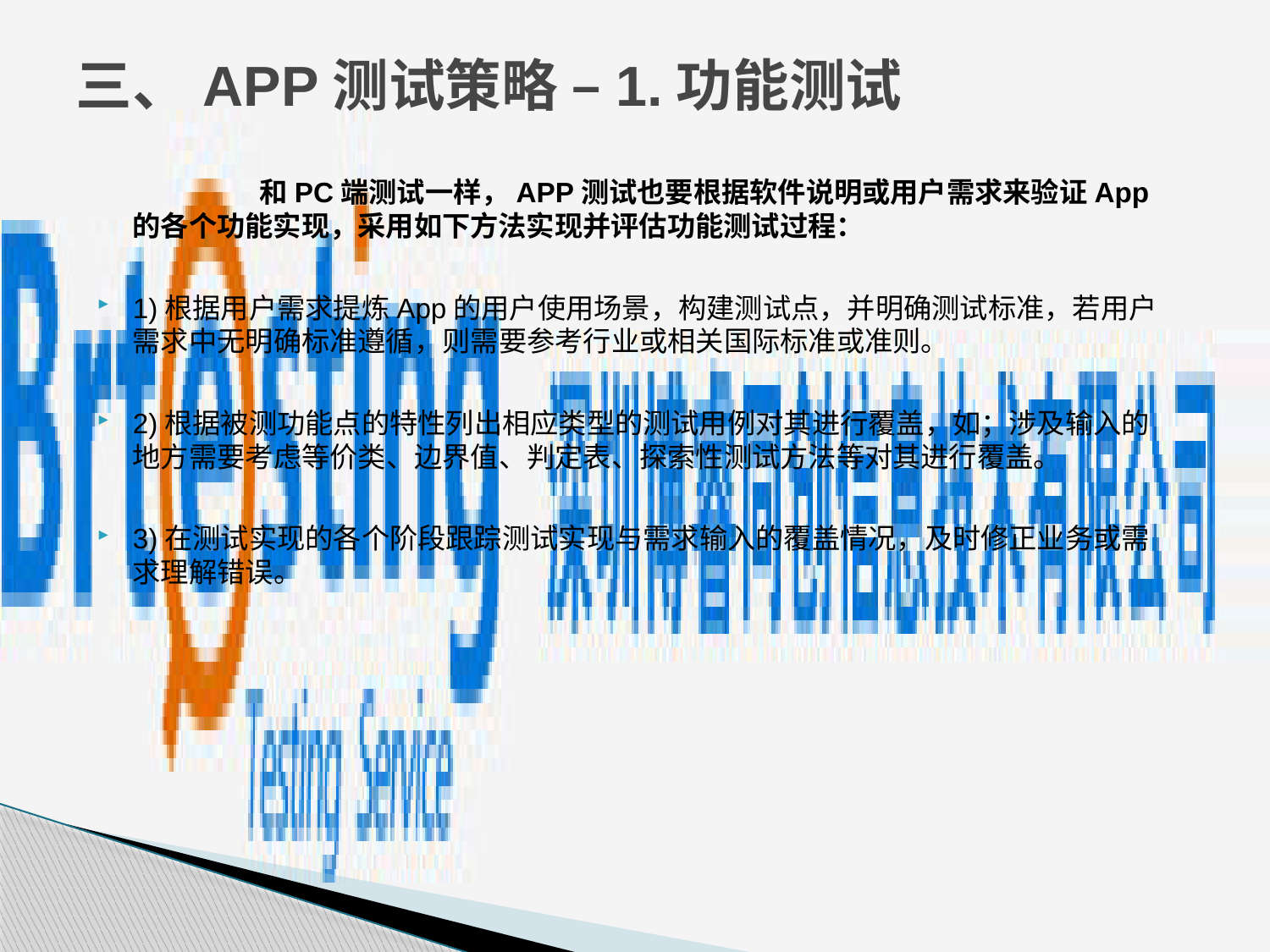

# 三、APP测试策略 –1.功能测试
		和PC端测试一样，APP测试也要根据软件说明或用户需求来验证App的各个功能实现，采用如下方法实现并评估功能测试过程：

1)根据用户需求提炼App的用户使用场景，构建测试点，并明确测试标准，若用户需求中无明确标准遵循，则需要参考行业或相关国际标准或准则。

2)根据被测功能点的特性列出相应类型的测试用例对其进行覆盖，如；涉及输入的地方需要考虑等价类、边界值、判定表、探索性测试方法等对其进行覆盖。

3)在测试实现的各个阶段跟踪测试实现与需求输入的覆盖情况，及时修正业务或需求理解错误。